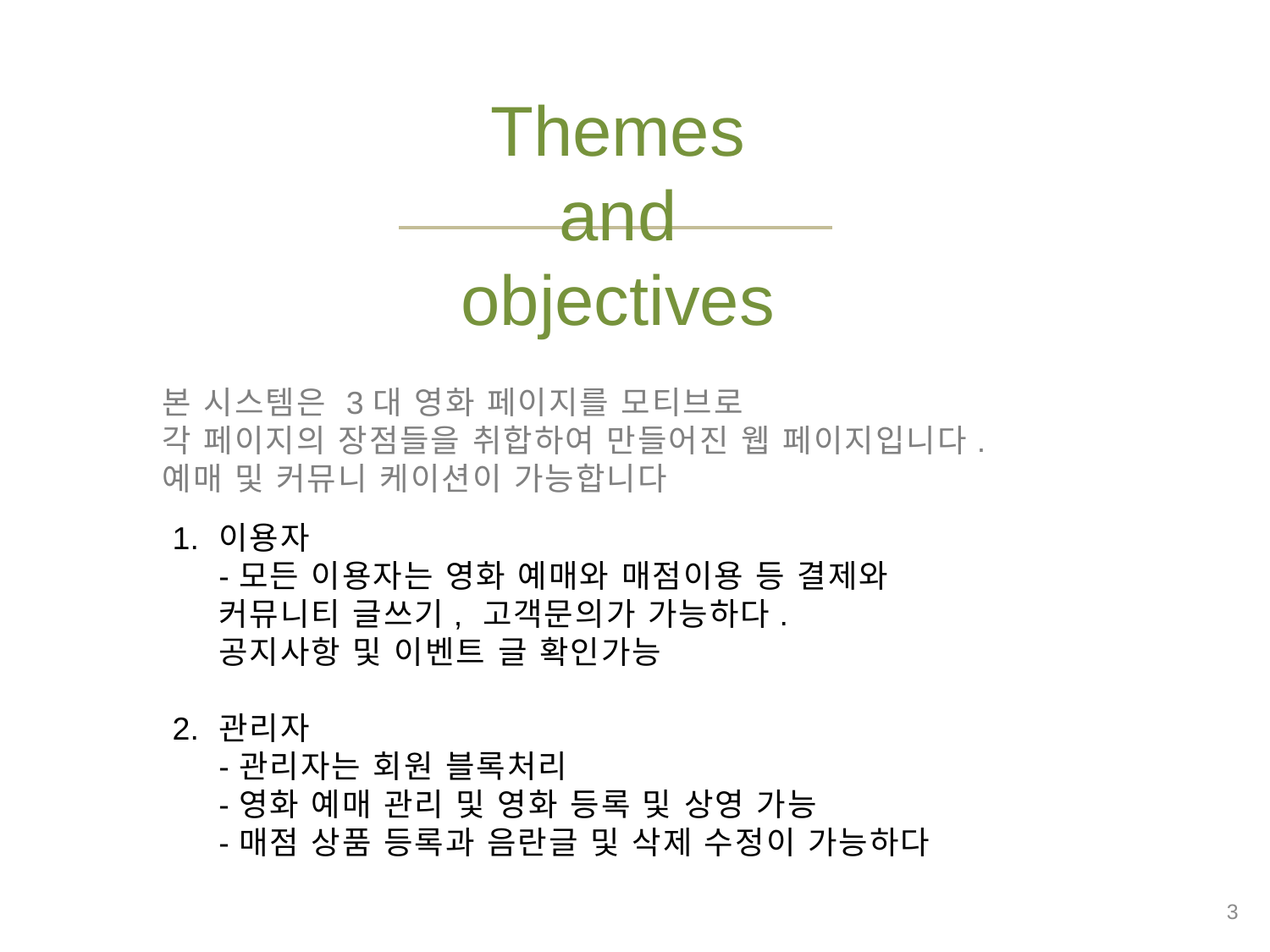

Themes and objectives
본 시스템은 3대 영화 페이지를 모티브로
각 페이지의 장점들을 취합하여 만들어진 웹 페이지입니다. 예매 및 커뮤니 케이션이 가능합니다
이용자
-모든 이용자는 영화 예매와 매점이용 등 결제와
커뮤니티 글쓰기, 고객문의가 가능하다.
공지사항 및 이벤트 글 확인가능
관리자
-관리자는 회원 블록처리
-영화 예매 관리 및 영화 등록 및 상영 가능
-매점 상품 등록과 음란글 및 삭제 수정이 가능하다
3